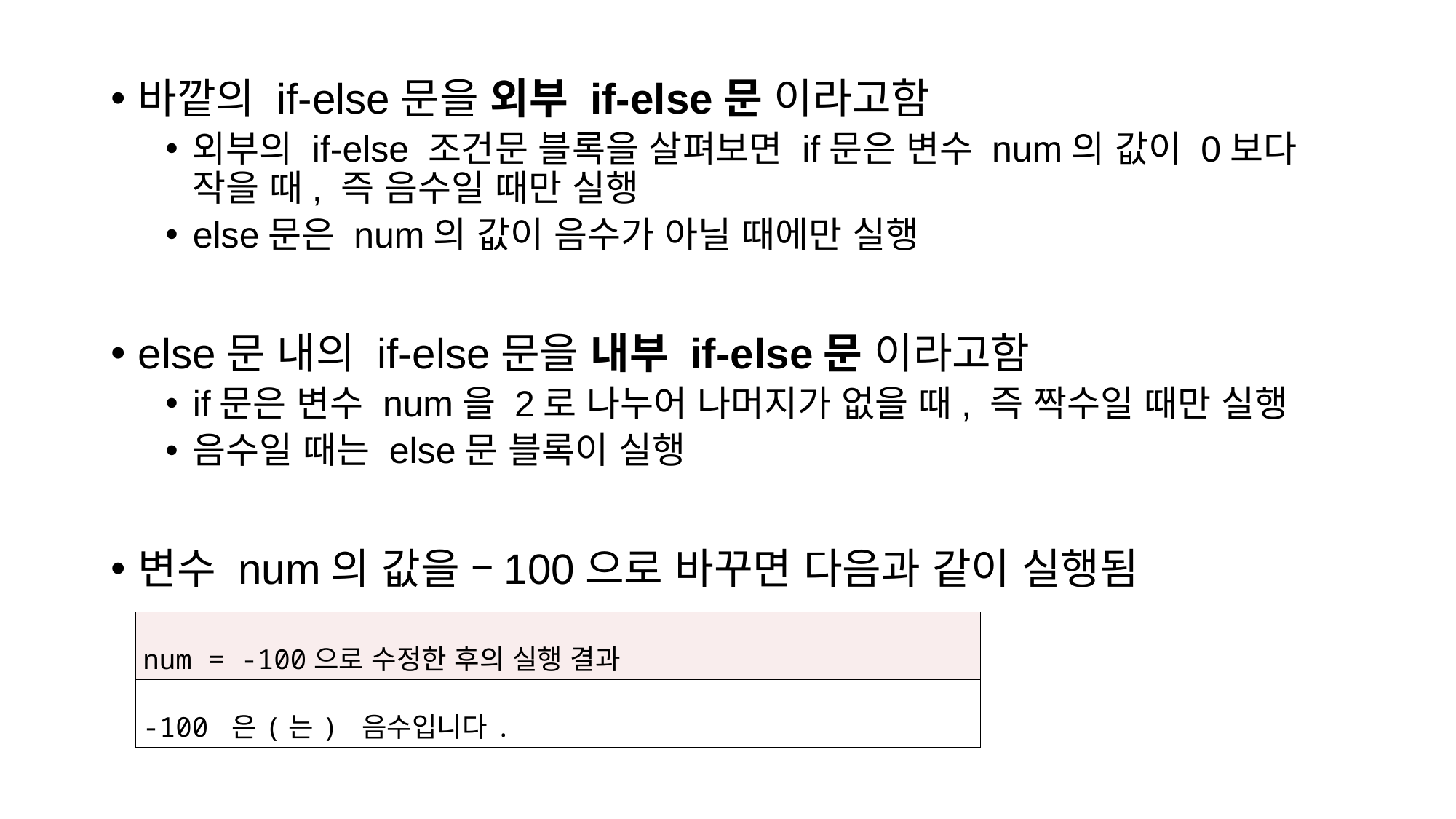

바깥의 if-else문을 외부 if-else문 이라고함
외부의 if-else 조건문 블록을 살펴보면 if문은 변수 num의 값이 0보다 작을 때, 즉 음수일 때만 실행
else문은 num의 값이 음수가 아닐 때에만 실행

else문 내의 if-else문을 내부 if-else문 이라고함
if문은 변수 num을 2로 나누어 나머지가 없을 때, 즉 짝수일 때만 실행
음수일 때는 else문 블록이 실행

변수 num의 값을 –100으로 바꾸면 다음과 같이 실행됨

| num = -100으로 수정한 후의 실행 결과 |
| --- |
| -100 은(는) 음수입니다. |